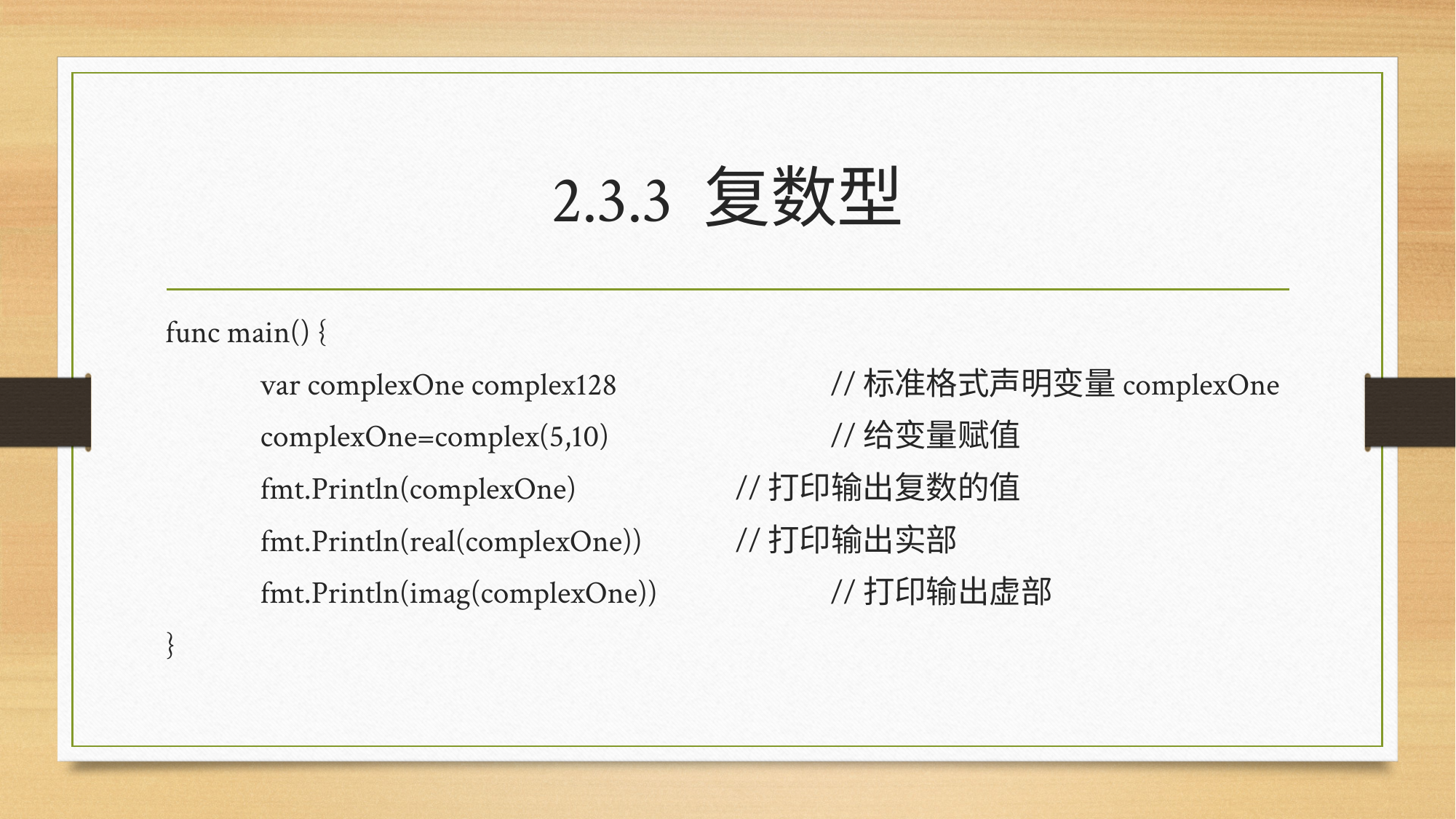

# 2.3.3 复数型
func main() {
	var complexOne complex128                 	//标准格式声明变量complexOne
	complexOne=complex(5,10)                  	//给变量赋值
	fmt.Println(complexOne)                   		//打印输出复数的值
	fmt.Println(real(complexOne))           		//打印输出实部
	fmt.Println(imag(complexOne))           	//打印输出虚部
}